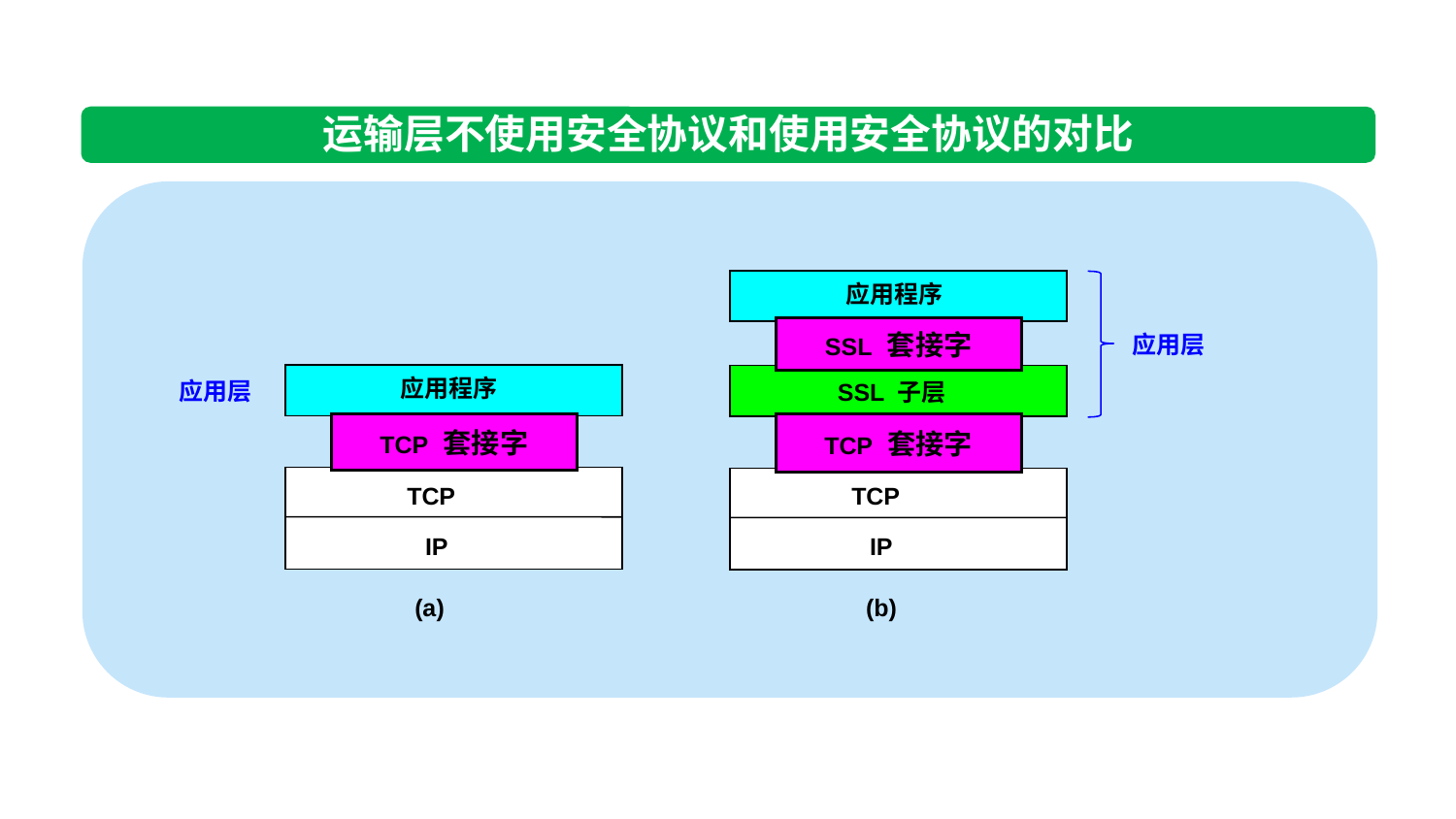

运输层不使用安全协议和使用安全协议的对比

应用程序

SSL 套接字
应用层

应用程序
应用层
SSL 子层

TCP 套接字
TCP 套接字

TCP
TCP

IP

IP

(b)
(a)
92